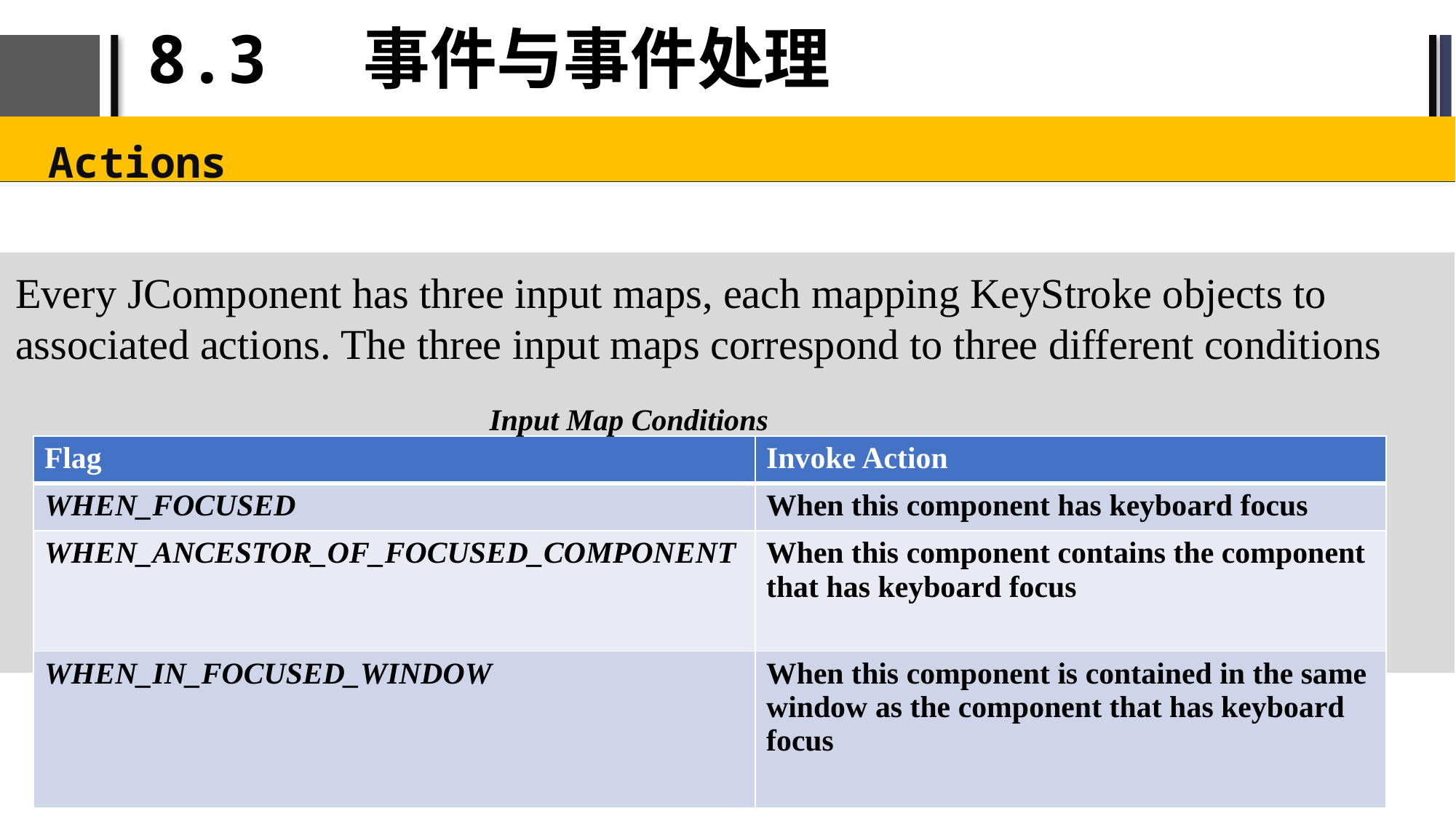

# 8.3  事件与事件处理

Actions

Every JComponent has three input maps, each mapping KeyStroke objects to associated actions. The three input maps correspond to three different conditions
Input Map Conditions
| Flag | Invoke Action |
| --- | --- |
| WHEN\_FOCUSED | When this component has keyboard focus |
| WHEN\_ANCESTOR\_OF\_FOCUSED\_COMPONENT | When this component contains the component that has keyboard focus |
| WHEN\_IN\_FOCUSED\_WINDOW | When this component is contained in the same window as the component that has keyboard focus |